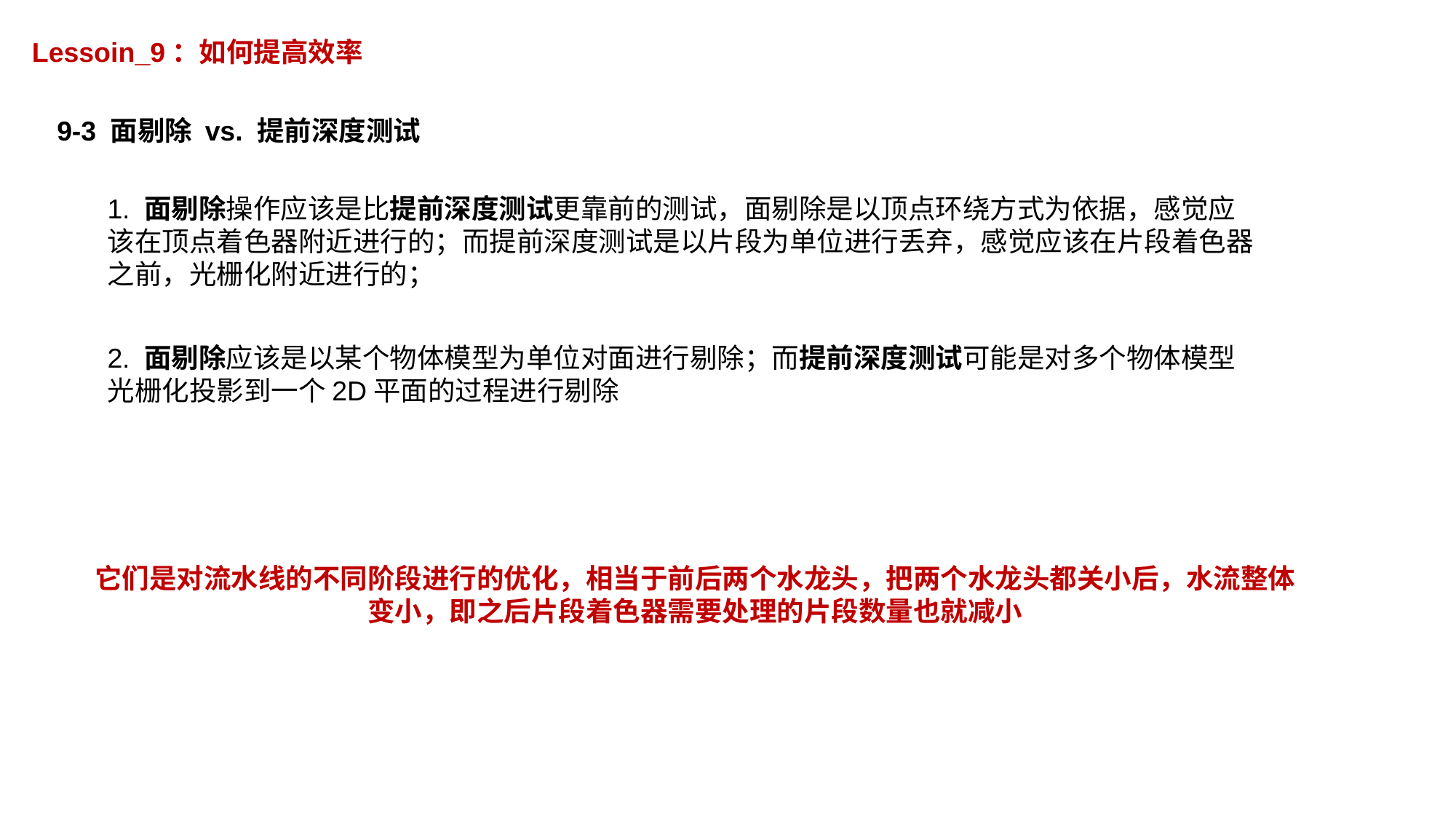

Lessoin_9：如何提高效率
9-3 面剔除 vs. 提前深度测试
1. 面剔除操作应该是比提前深度测试更靠前的测试，面剔除是以顶点环绕方式为依据，感觉应该在顶点着色器附近进行的；而提前深度测试是以片段为单位进行丢弃，感觉应该在片段着色器之前，光栅化附近进行的；
2. 面剔除应该是以某个物体模型为单位对面进行剔除；而提前深度测试可能是对多个物体模型光栅化投影到一个2D平面的过程进行剔除
它们是对流水线的不同阶段进行的优化，相当于前后两个水龙头，把两个水龙头都关小后，水流整体变小，即之后片段着色器需要处理的片段数量也就减小